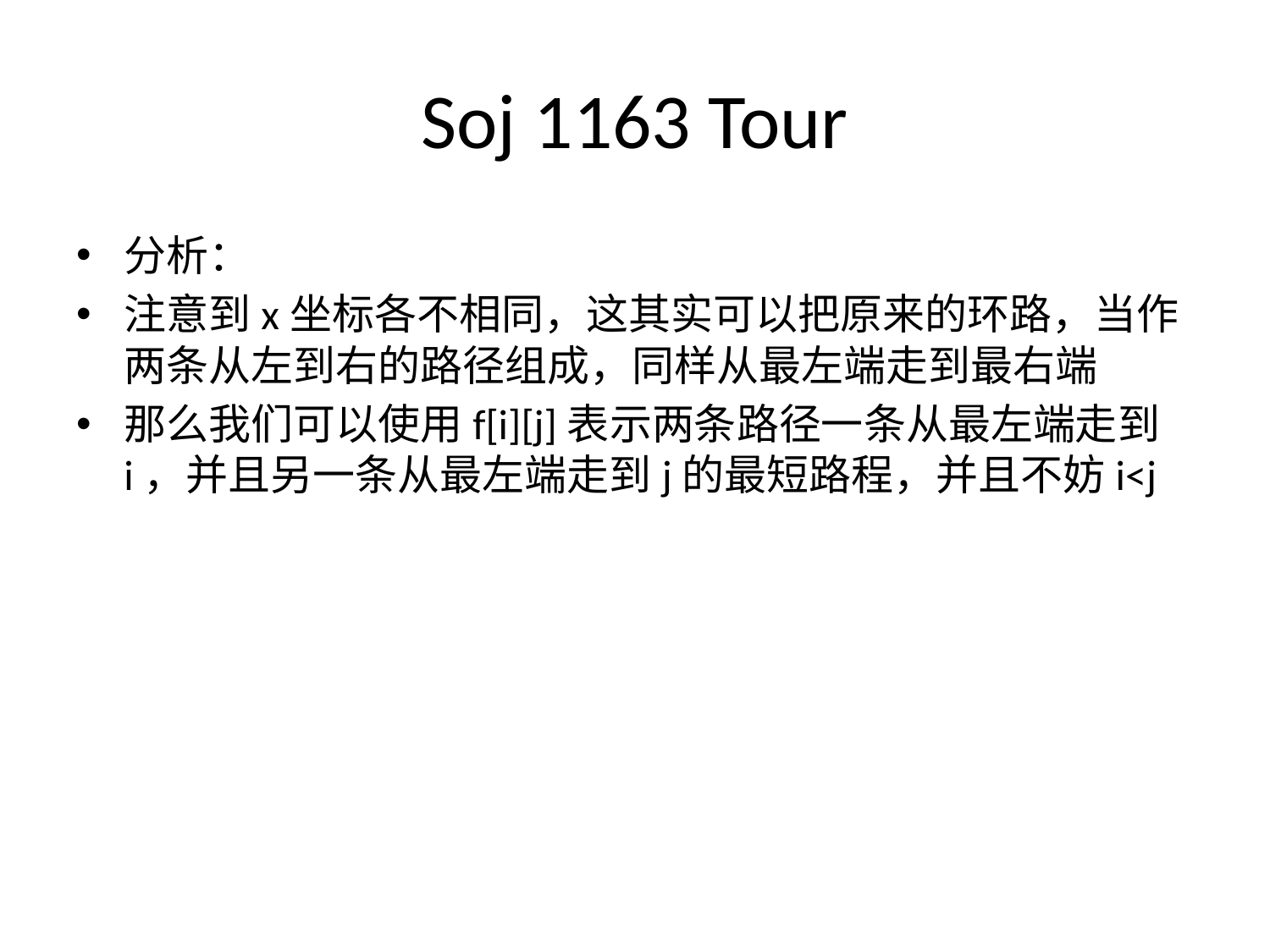

# Soj 1163 Tour
分析：
注意到x坐标各不相同，这其实可以把原来的环路，当作两条从左到右的路径组成，同样从最左端走到最右端
那么我们可以使用f[i][j]表示两条路径一条从最左端走到i，并且另一条从最左端走到j的最短路程，并且不妨i<j